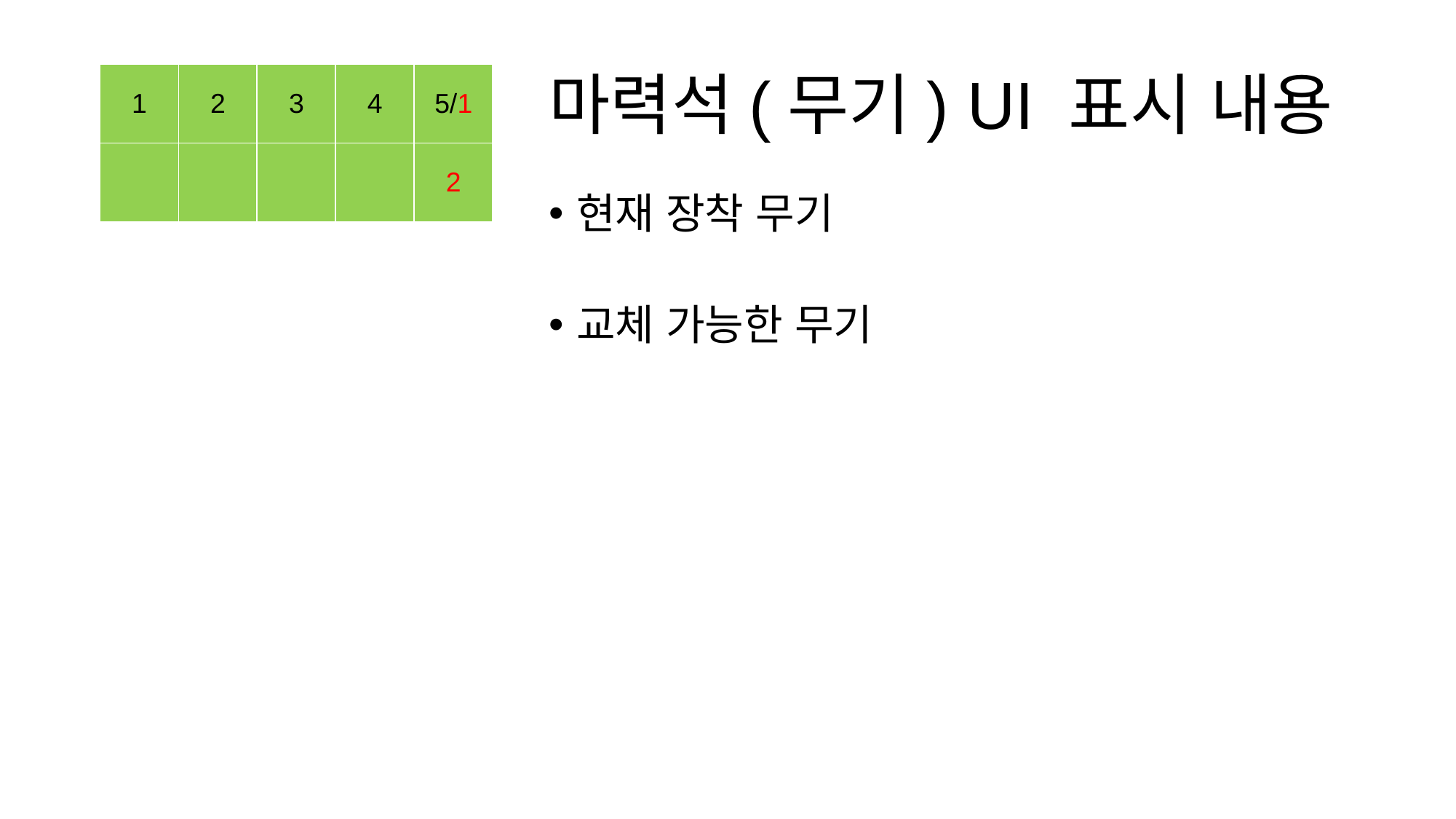

# 마력석(무기) UI 표시 내용
| 1 | 2 | 3 | 4 | 5/1 |
| --- | --- | --- | --- | --- |
|  |  |  |  | 2 |
현재 장착 무기
교체 가능한 무기